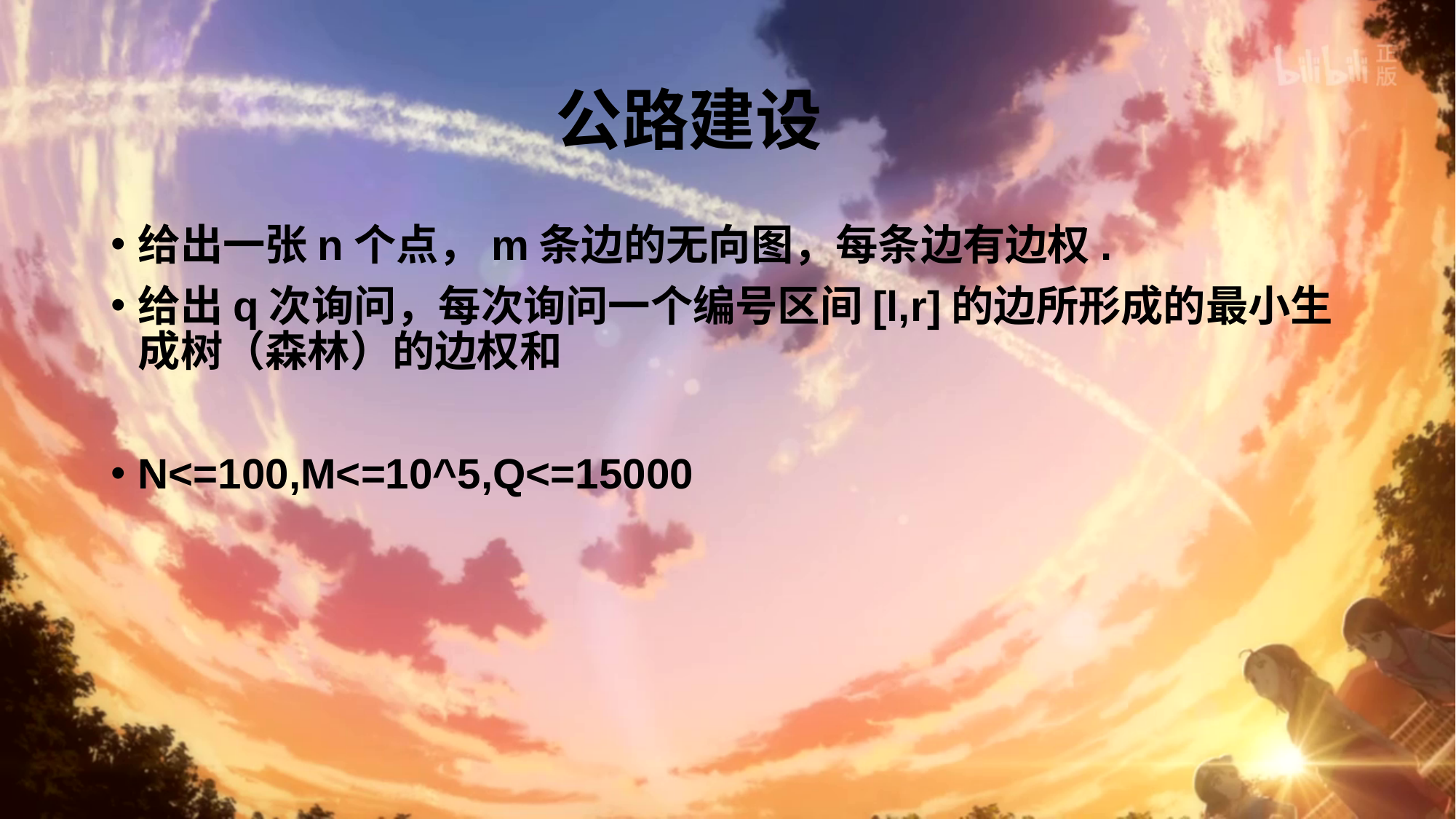

# 公路建设
给出一张n个点，m条边的无向图，每条边有边权.
给出q次询问，每次询问一个编号区间[l,r]的边所形成的最小生成树（森林）的边权和

N<=100,M<=10^5,Q<=15000